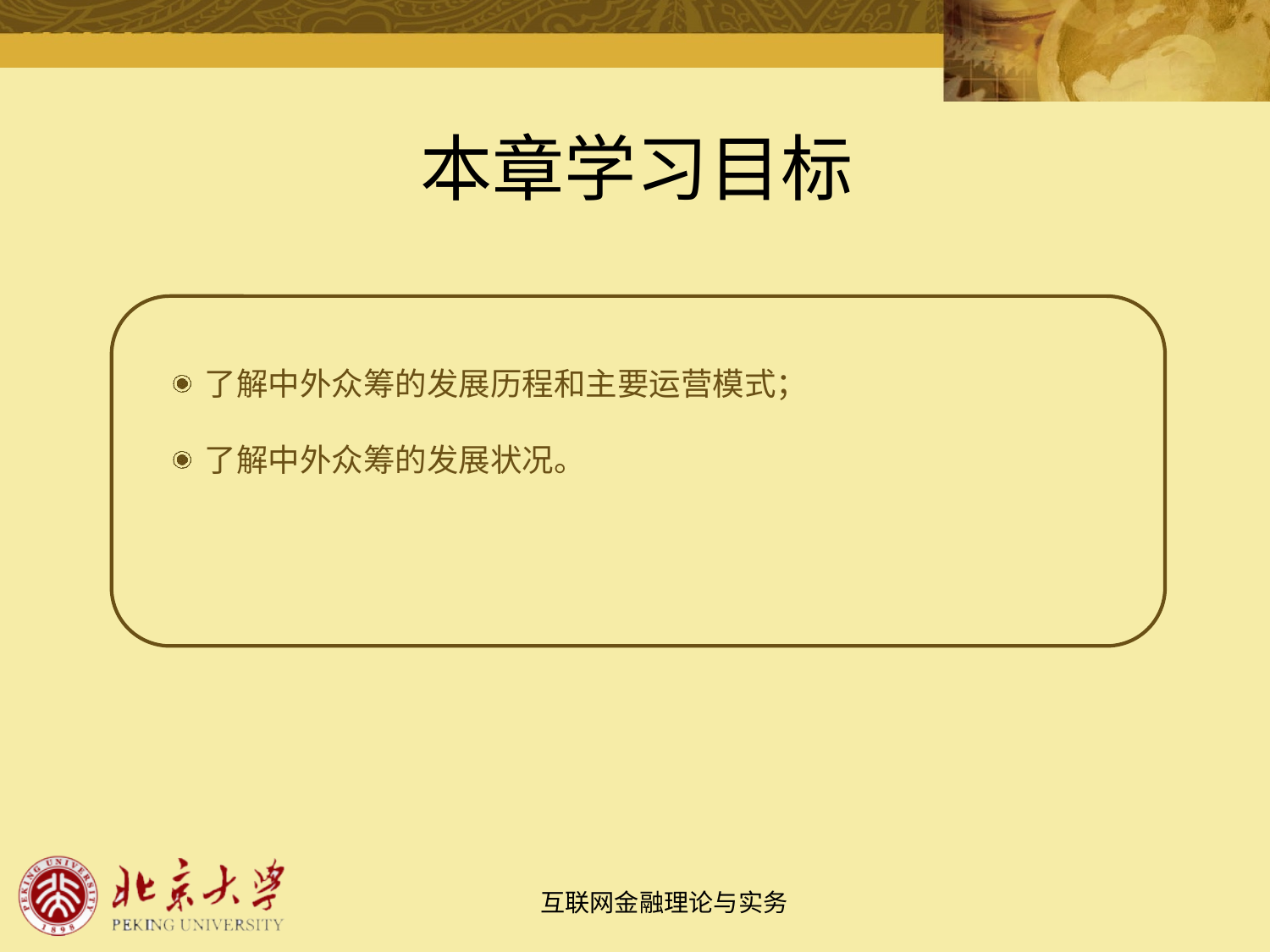

# 本章学习目标

了解中外众筹的发展历程和主要运营模式；
了解中外众筹的发展状况。